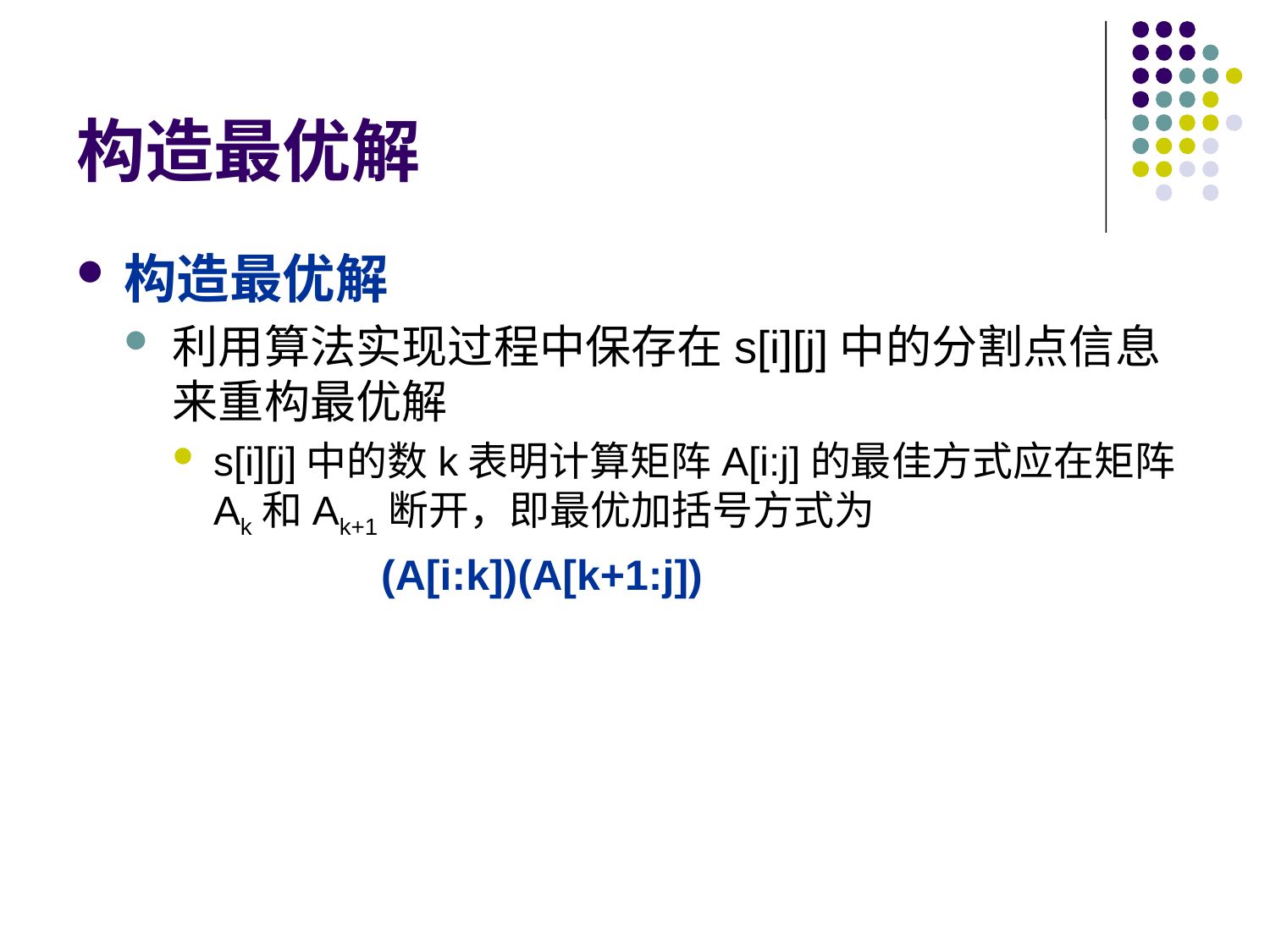

# 构造最优解
构造最优解
利用算法实现过程中保存在s[i][j]中的分割点信息来重构最优解
s[i][j]中的数k表明计算矩阵A[i:j]的最佳方式应在矩阵Ak和Ak+1断开，即最优加括号方式为
		(A[i:k])(A[k+1:j])